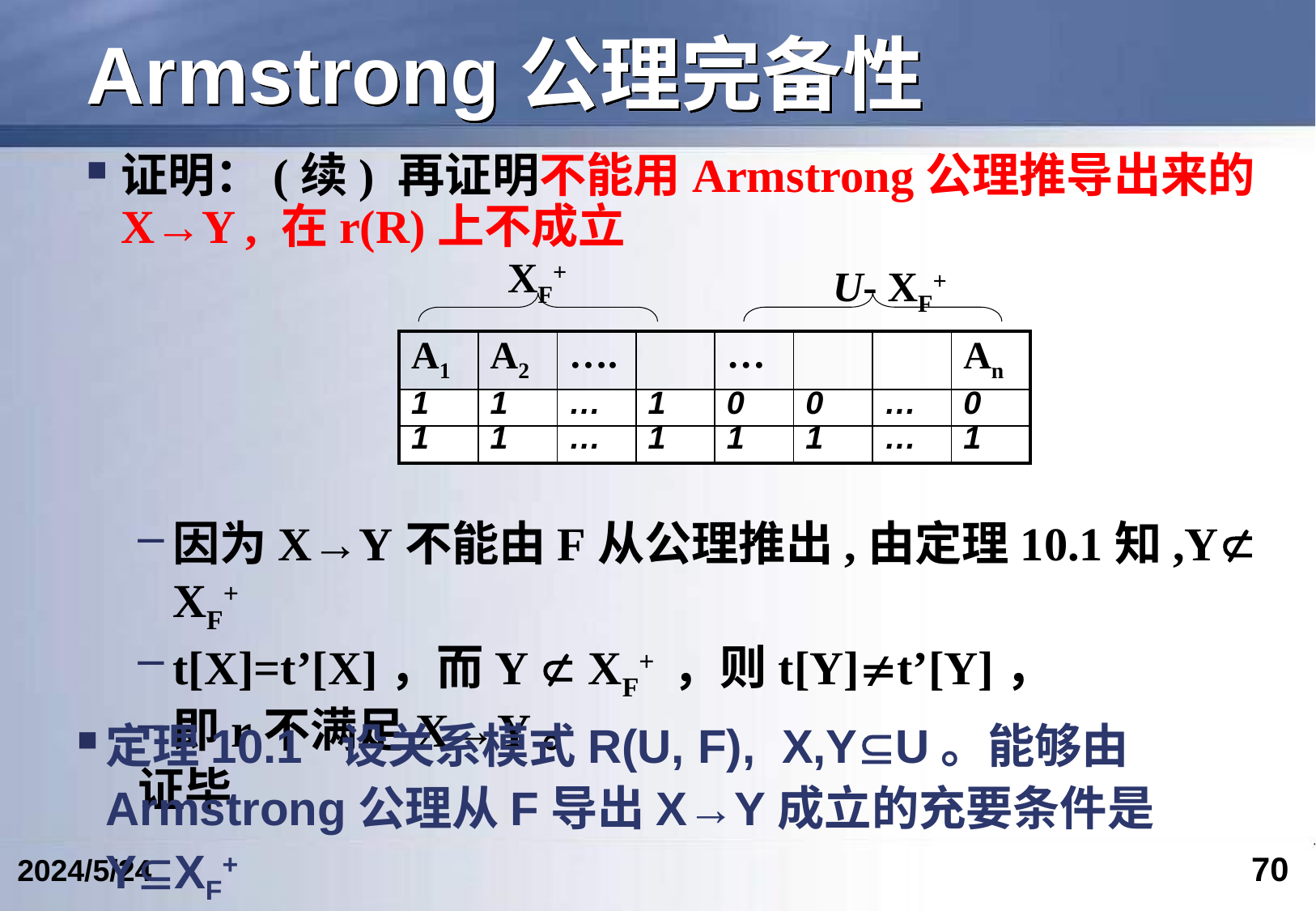

# Armstrong公理完备性
证明：(续) 再证明不能用Armstrong公理推导出来的X→Y , 在r(R)上不成立

因为X→Y不能由F从公理推出,由定理10.1知,Y⊄ XF+
t[X]=t’[X]，而Y ⊄ XF+ ，则t[Y]≠t’[Y]，
即r不满足X→Y。
证毕

XF+
U- XF+
| A1 | A2 | …. |  | … |  |  | An |
| --- | --- | --- | --- | --- | --- | --- | --- |
| 1 | 1 | … | 1 | 0 | 0 | … | 0 |
| 1 | 1 | … | 1 | 1 | 1 | … | 1 |
定理10.1  设关系模式R(U, F),  X,Y⊆U。能够由Armstrong公理从F导出X→Y成立的充要条件是Y⊆XF+
70
2024/5/24